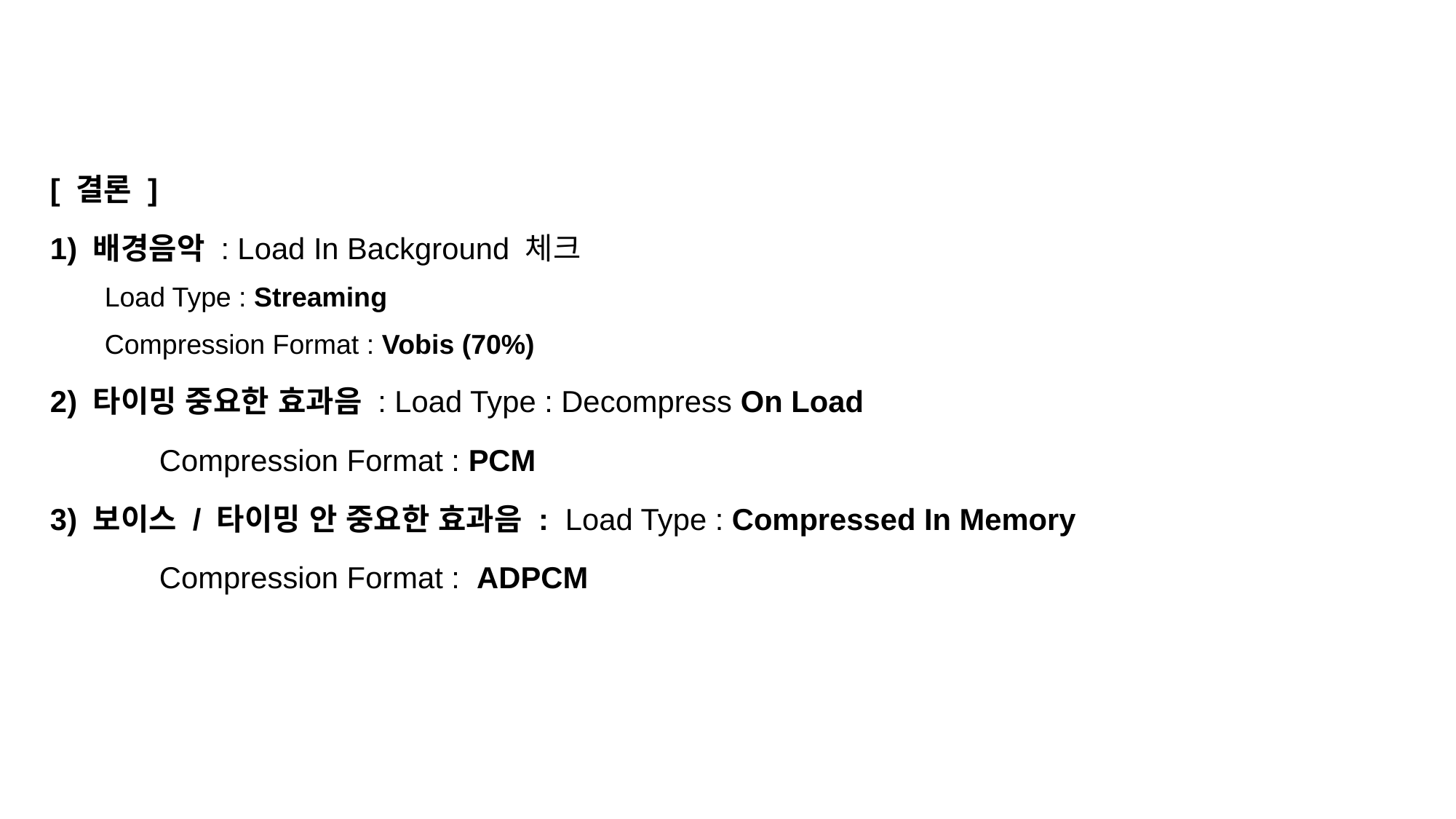

#
[ 결론 ]
1) 배경음악 : Load In Background 체크
Load Type : Streaming
Compression Format : Vobis (70%)
2) 타이밍 중요한 효과음 : Load Type : Decompress On Load
	Compression Format : PCM
3) 보이스 / 타이밍 안 중요한 효과음 :  Load Type : Compressed In Memory
	Compression Format :  ADPCM